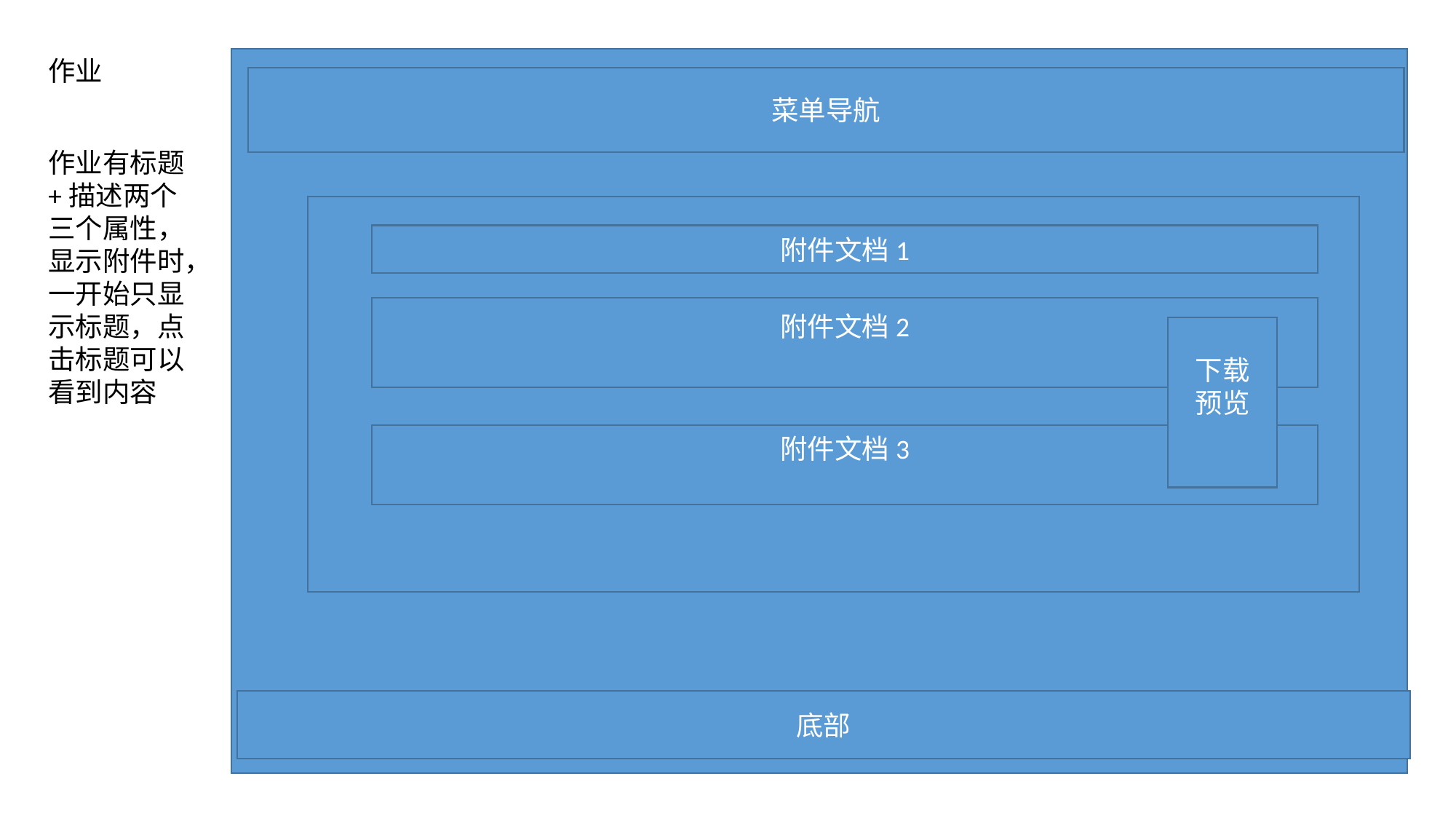

作业

菜单导航
作业有标题+描述两个三个属性，显示附件时，一开始只显示标题，点击标题可以看到内容

附件文档1
附件文档2

下载
预览

附件文档3

底部